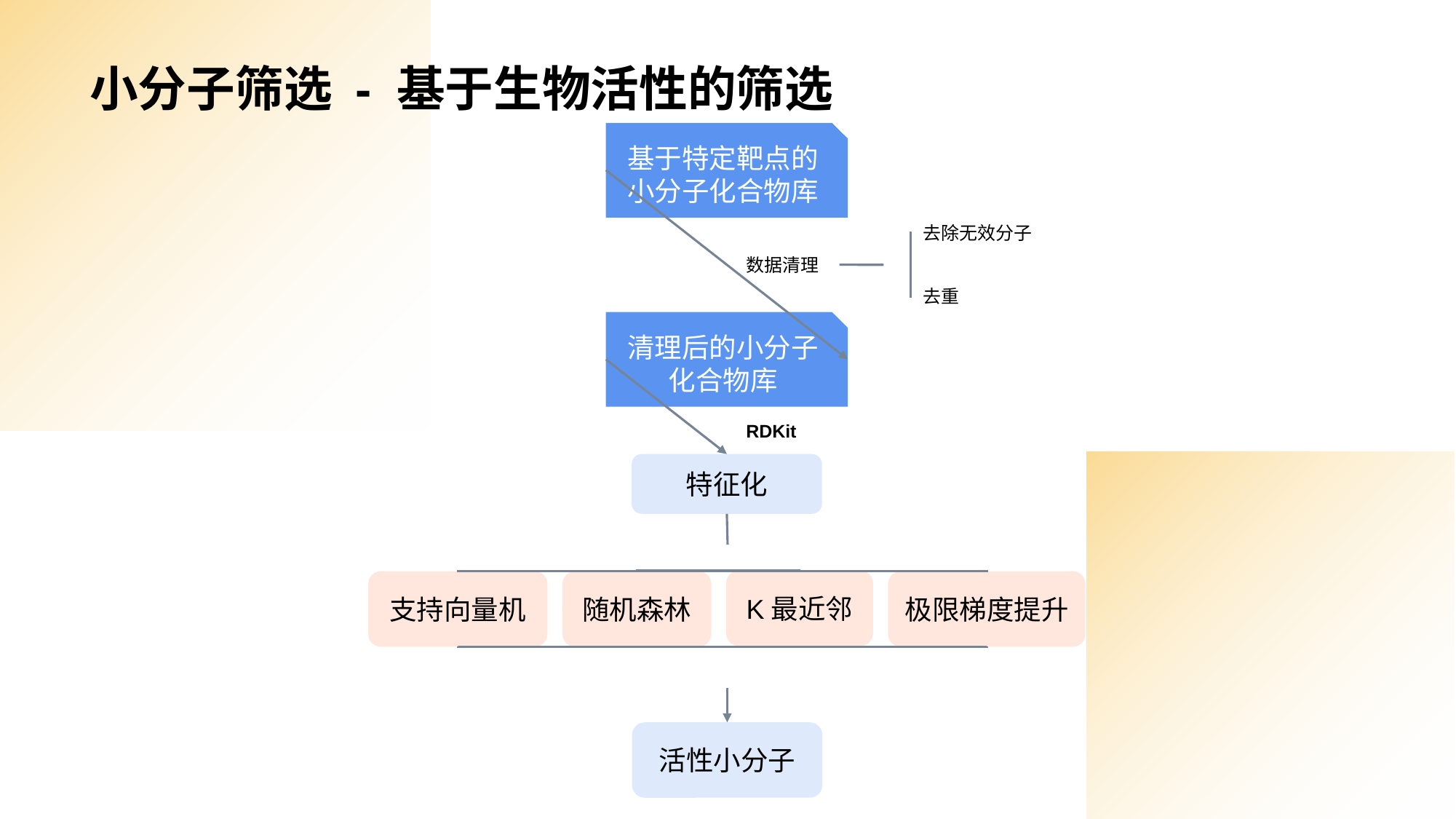

# 小分子筛选 - 基于生物活性的筛选
基于特定靶点的小分子化合物库
去除无效分子
数据清理
去重
清理后的小分子化合物库
RDKit
特征化
K最近邻
支持向量机
随机森林
极限梯度提升
活性小分子